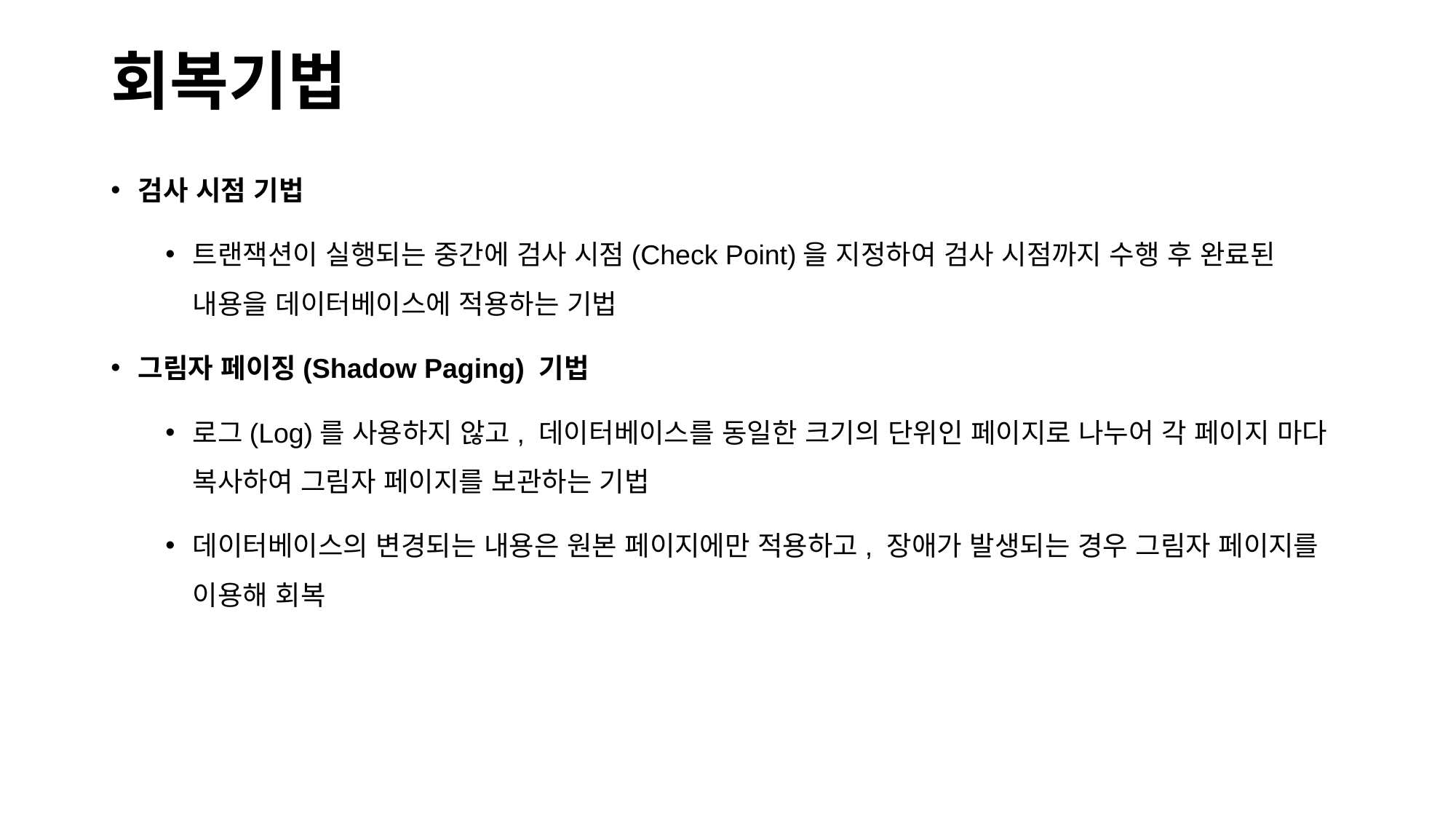

# 회복기법
검사 시점 기법
트랜잭션이 실행되는 중간에 검사 시점(Check Point)을 지정하여 검사 시점까지 수행 후 완료된 내용을 데이터베이스에 적용하는 기법
그림자 페이징(Shadow Paging) 기법
로그(Log)를 사용하지 않고, 데이터베이스를 동일한 크기의 단위인 페이지로 나누어 각 페이지 마다 복사하여 그림자 페이지를 보관하는 기법
데이터베이스의 변경되는 내용은 원본 페이지에만 적용하고, 장애가 발생되는 경우 그림자 페이지를 이용해 회복